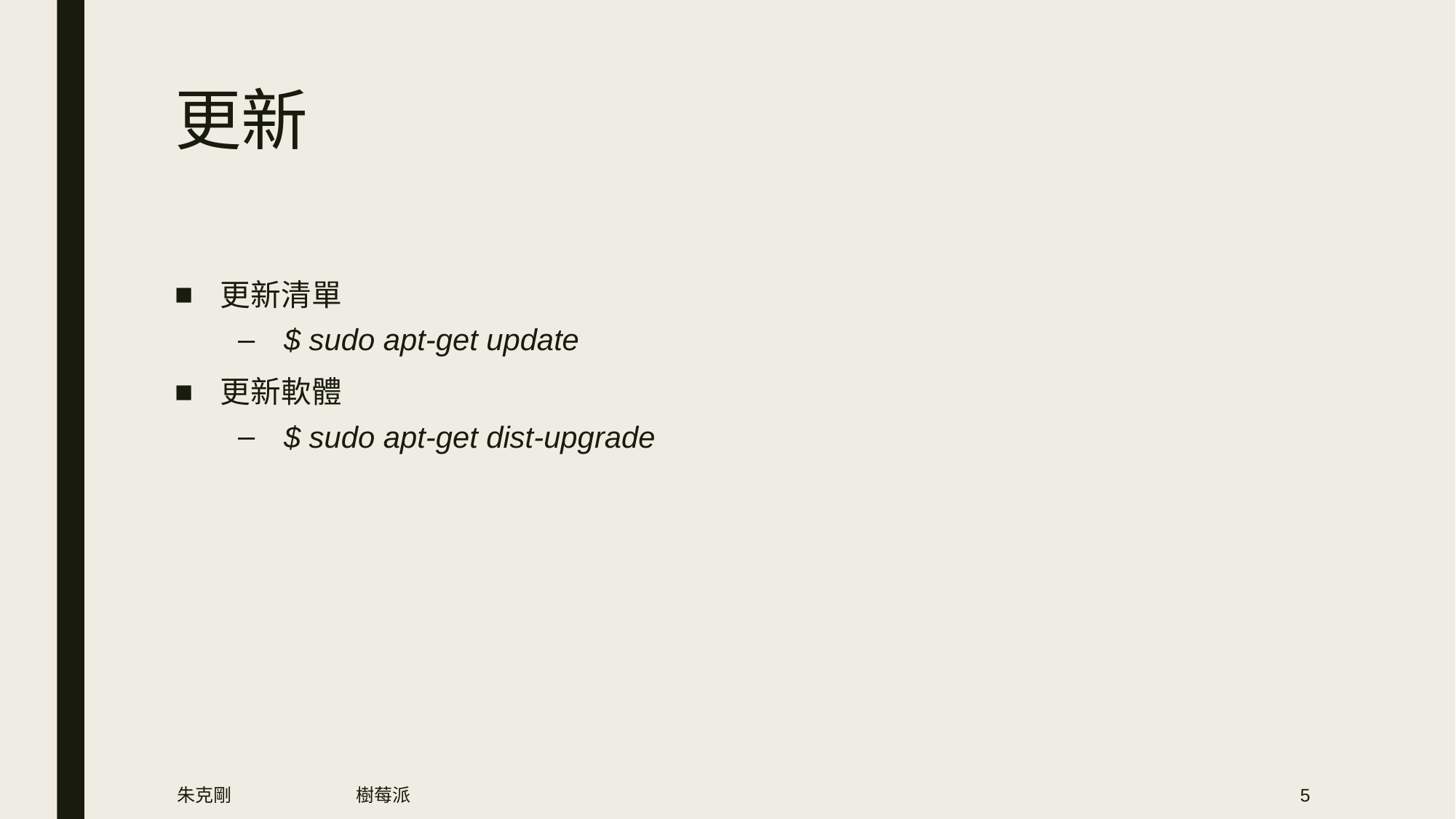

# 更新
更新清單
$ sudo apt-get update
更新軟體
$ sudo apt-get dist-upgrade

朱克剛
樹莓派
5